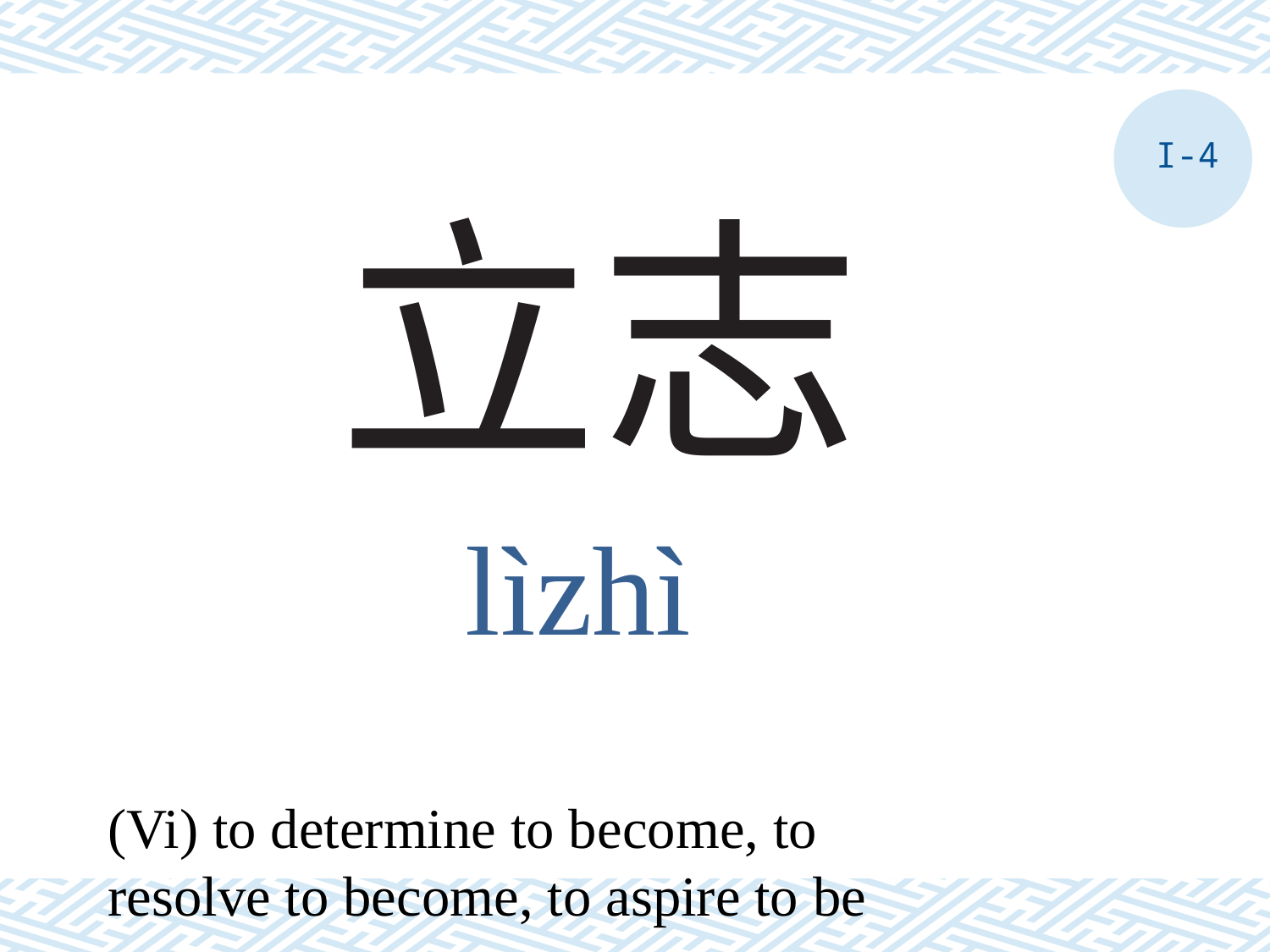

I-4

# 立志
lìzhì
(Vi) to determine to become, to resolve to become, to aspire to be